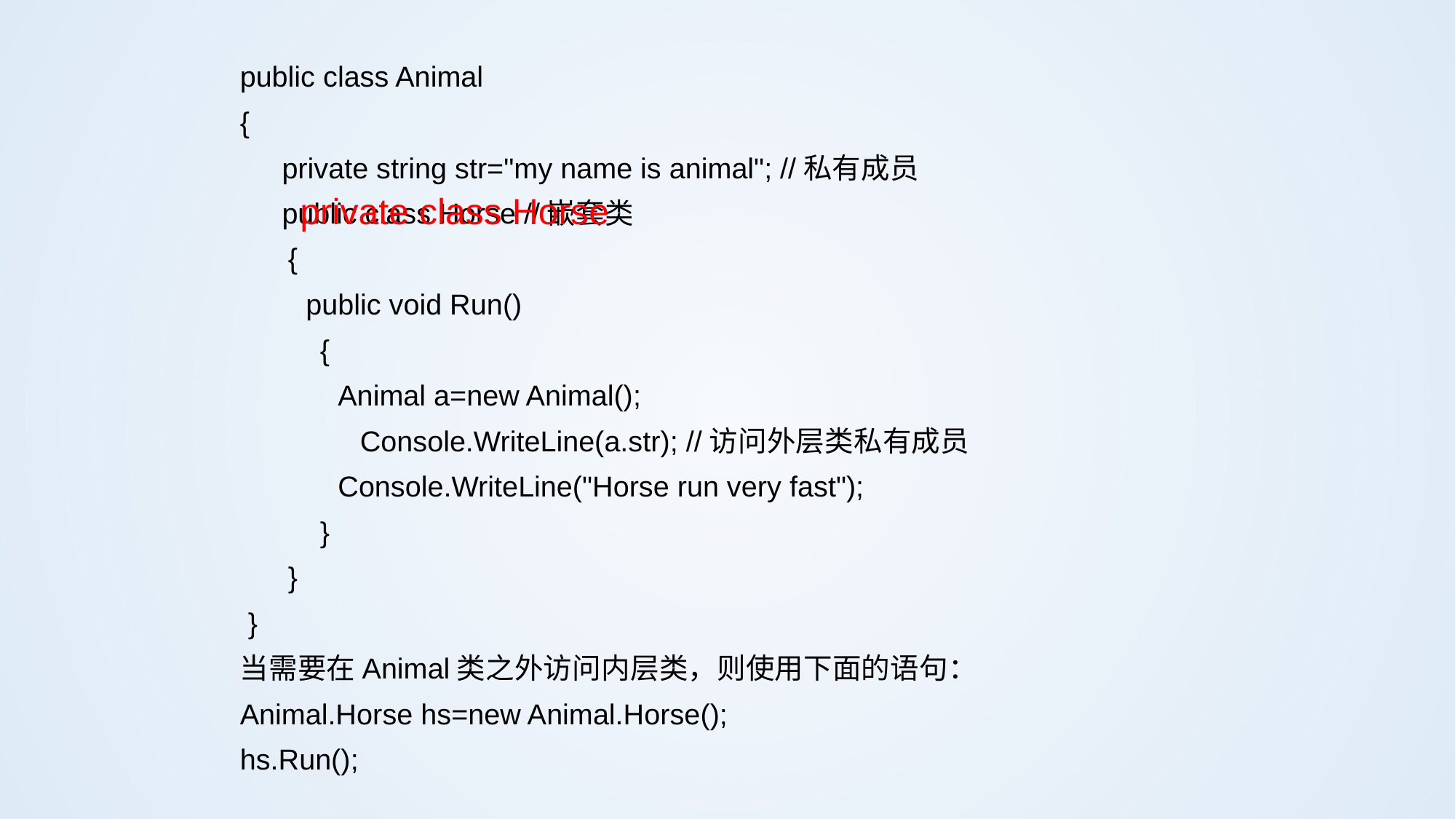

public class Animal
{
	  private string str="my name is animal"; //私有成员
	  public class Horse //嵌套类
      {
	     public void Run()
          {
	         Animal a=new Animal();
               Console.WriteLine(a.str); //访问外层类私有成员
	         Console.WriteLine("Horse run very fast");
          }
      }
 }
当需要在Animal类之外访问内层类，则使用下面的语句：
Animal.Horse hs=new Animal.Horse();
hs.Run();
private class Horse